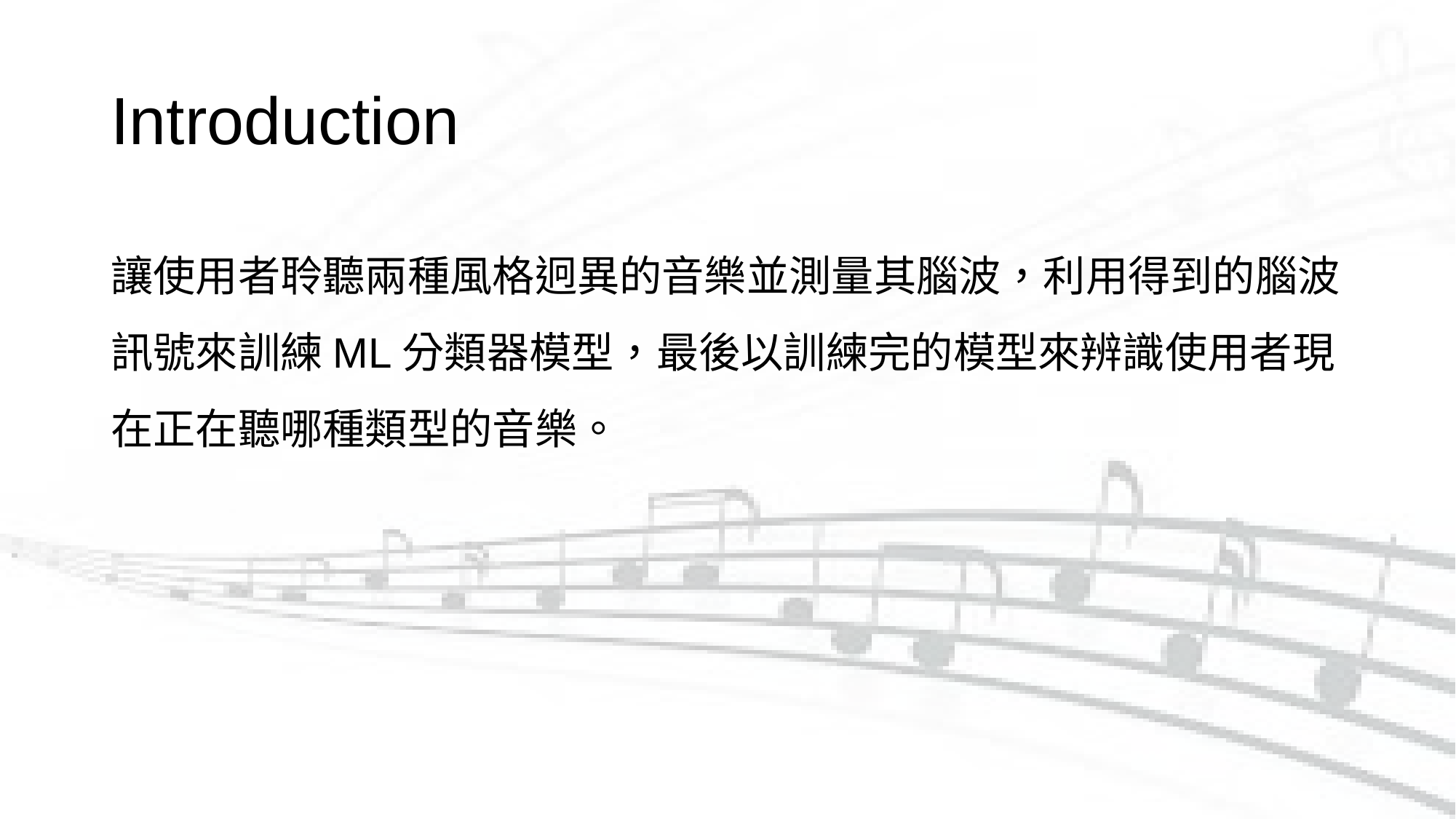

# Introduction
讓使用者聆聽兩種風格迥異的音樂並測量其腦波，利用得到的腦波訊號來訓練ML分類器模型，最後以訓練完的模型來辨識使用者現在正在聽哪種類型的音樂。